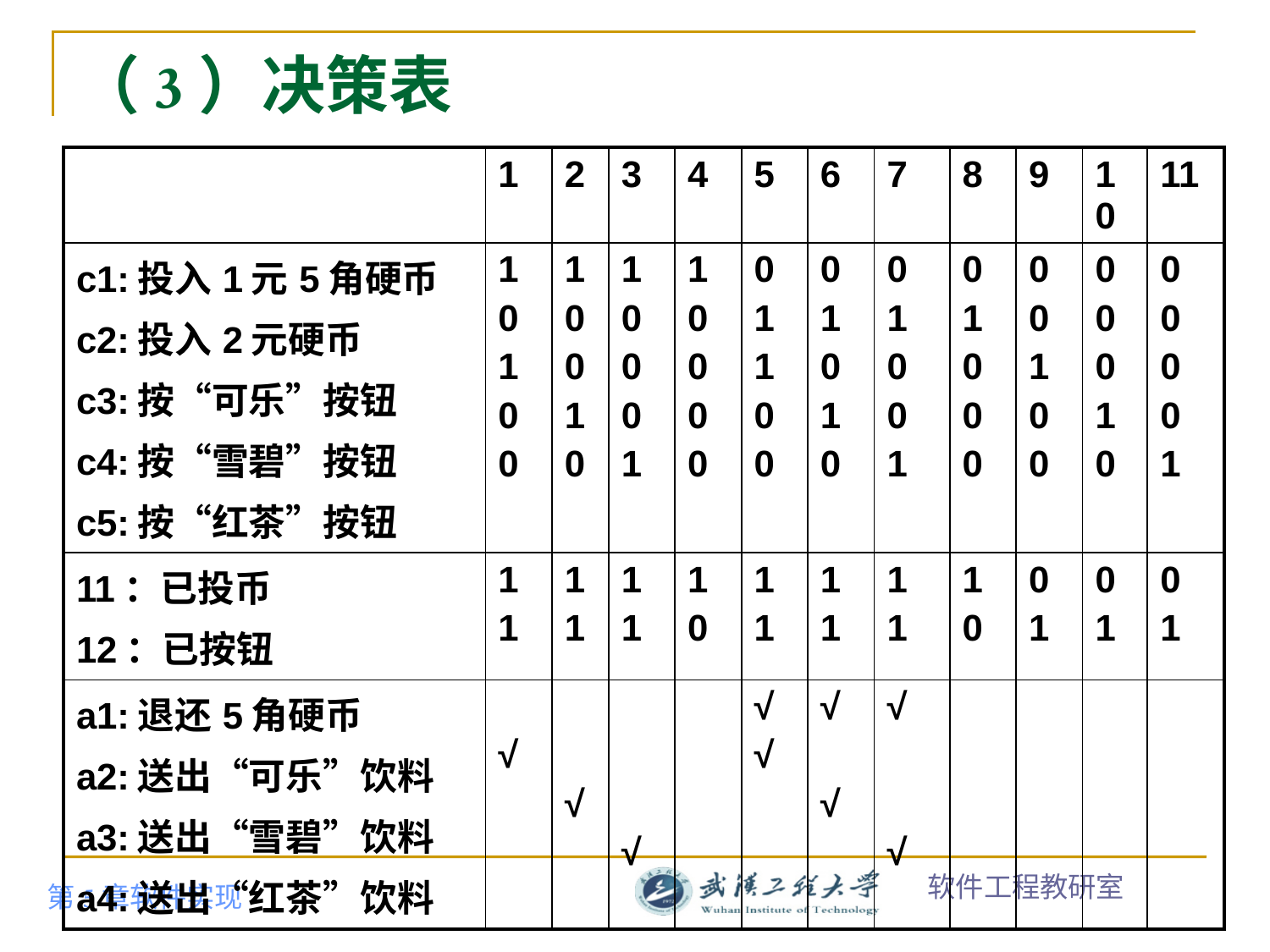

# （3）决策表
|  | 1 | 2 | 3 | 4 | 5 | 6 | 7 | 8 | 9 | 10 | 11 |
| --- | --- | --- | --- | --- | --- | --- | --- | --- | --- | --- | --- |
| c1:投入1元5角硬币 c2:投入2元硬币 c3:按“可乐”按钮 c4:按“雪碧”按钮 c5:按“红茶”按钮 | 1 0 1 0 0 | 1 0 0 1 0 | 1 0 0 0 1 | 1 0 0 0 0 | 0 1 1 0 0 | 0 1 0 1 0 | 0 1 0 0 1 | 0 1 0 0 0 | 0 0 1 0 0 | 0 0 0 1 0 | 0 0 0 0 1 |
| 11：已投币 12：已按钮 | 1 1 | 1 1 | 1 1 | 1 0 | 1 1 | 1 1 | 1 1 | 1 0 | 0 1 | 0 1 | 0 1 |
| a1:退还5角硬币 a2:送出“可乐”饮料 a3:送出“雪碧”饮料 a4:送出“红茶”饮料 | √ | √ | √ |  | √ √ | √ √ | √ √ |  |  |  |  |